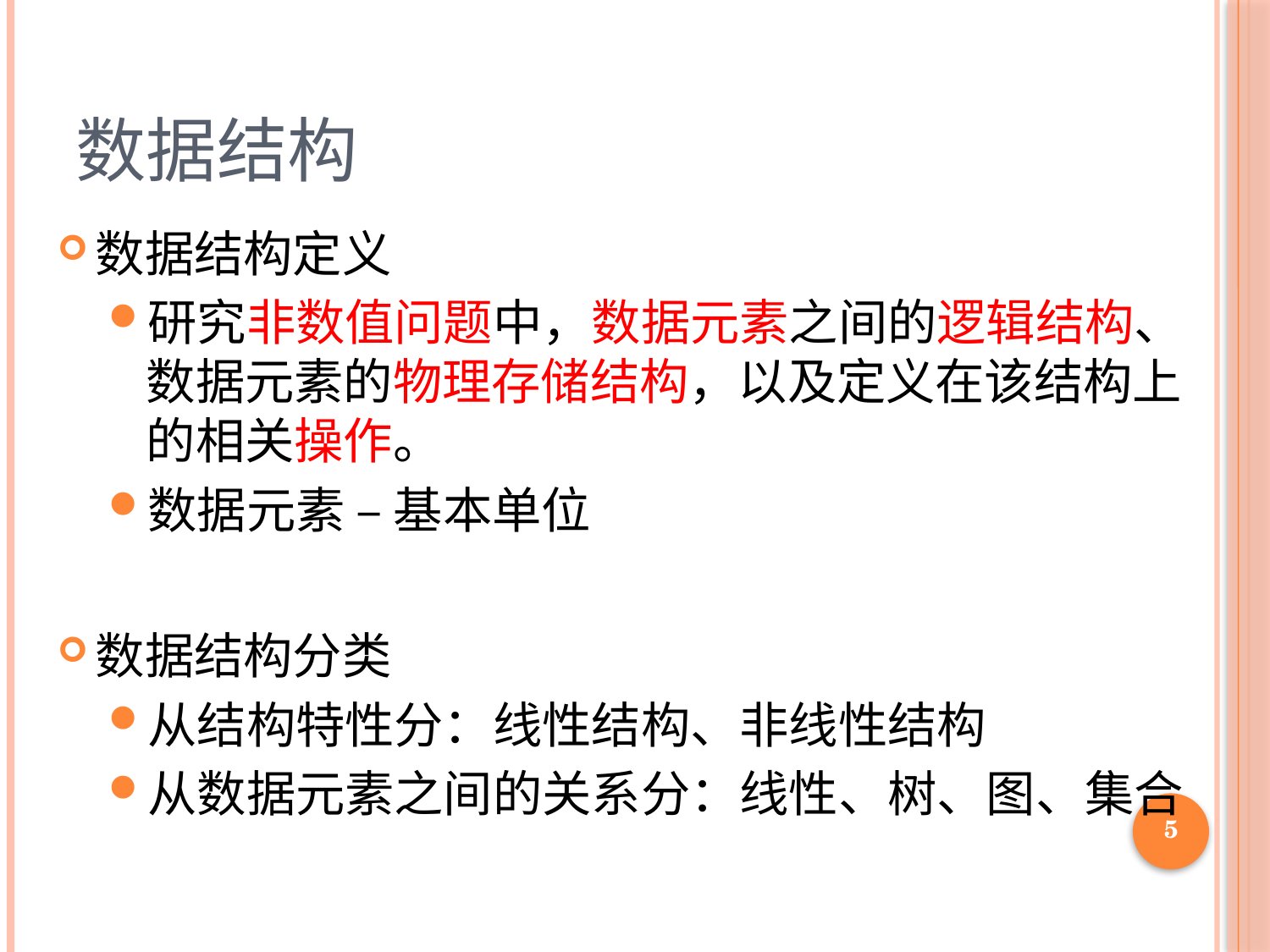

# 数据结构
数据结构定义
研究非数值问题中，数据元素之间的逻辑结构、数据元素的物理存储结构，以及定义在该结构上的相关操作。
数据元素 – 基本单位

数据结构分类
从结构特性分：线性结构、非线性结构
从数据元素之间的关系分：线性、树、图、集合

5